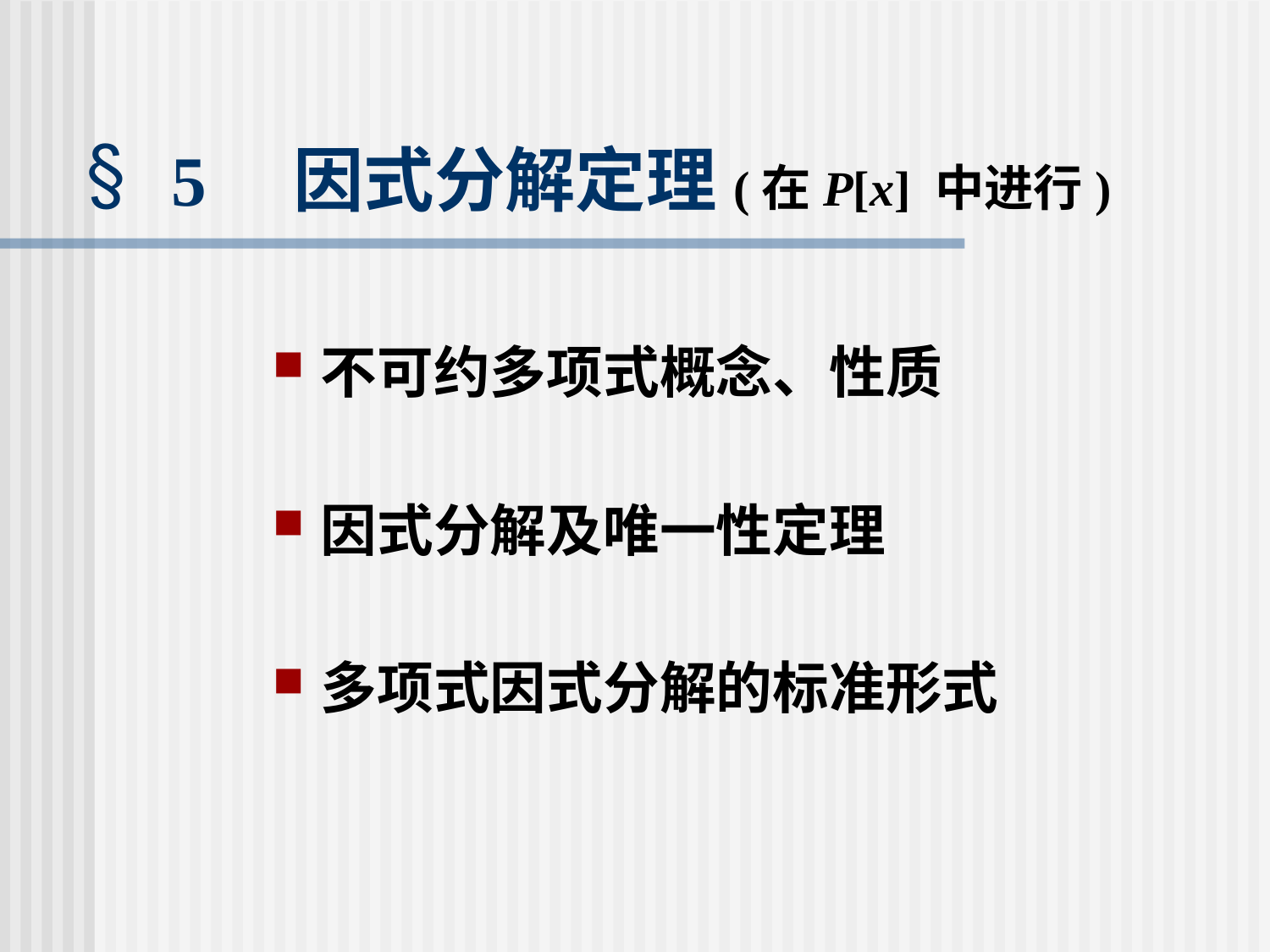

# 5    因式分解定理(在P[x] 中进行)
不可约多项式概念、性质

因式分解及唯一性定理

多项式因式分解的标准形式